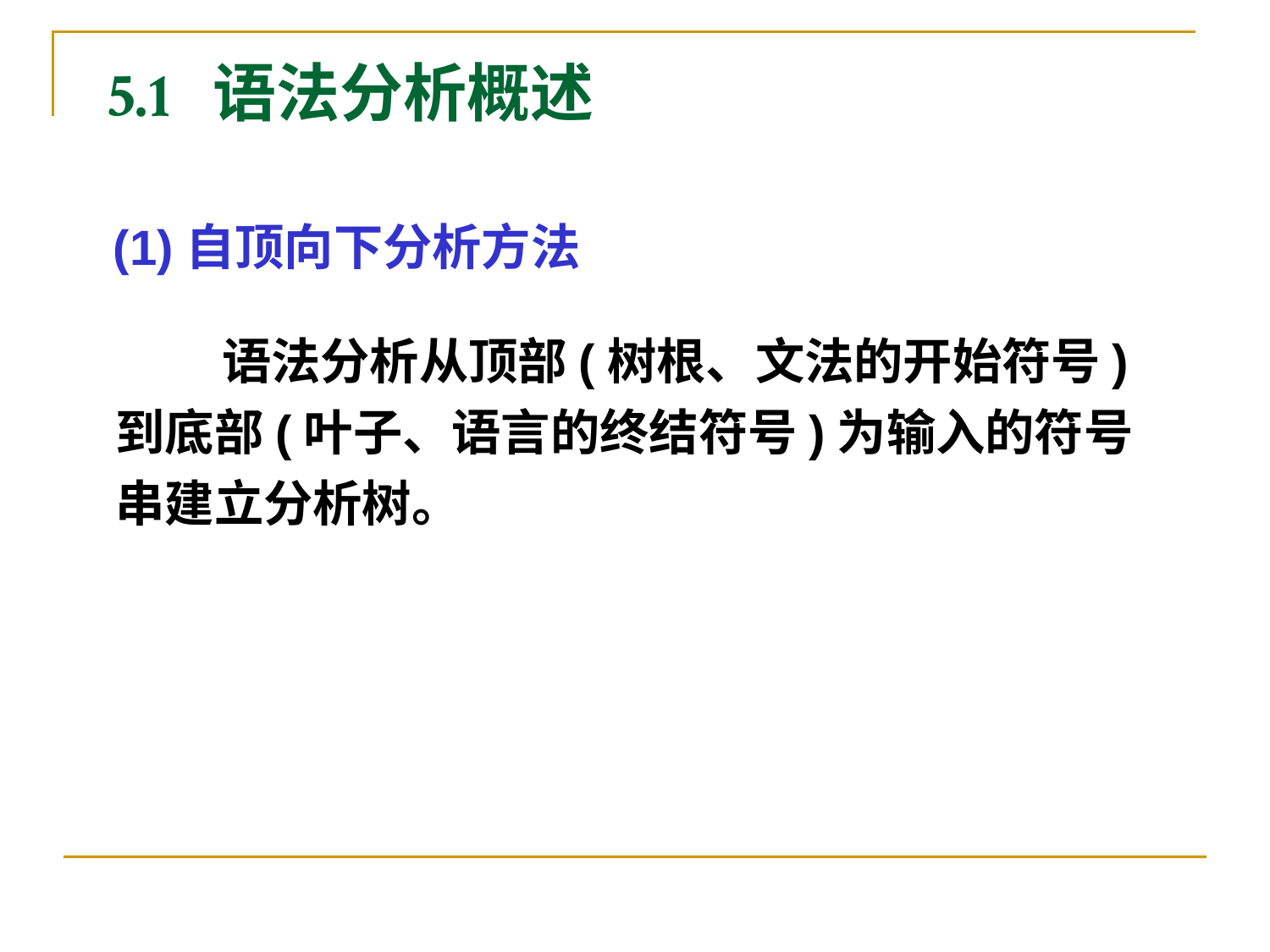

# 5.1  语法分析概述
　(1)自顶向下分析方法
   语法分析从顶部(树根、文法的开始符号)到底部(叶子、语言的终结符号)为输入的符号串建立分析树。

7